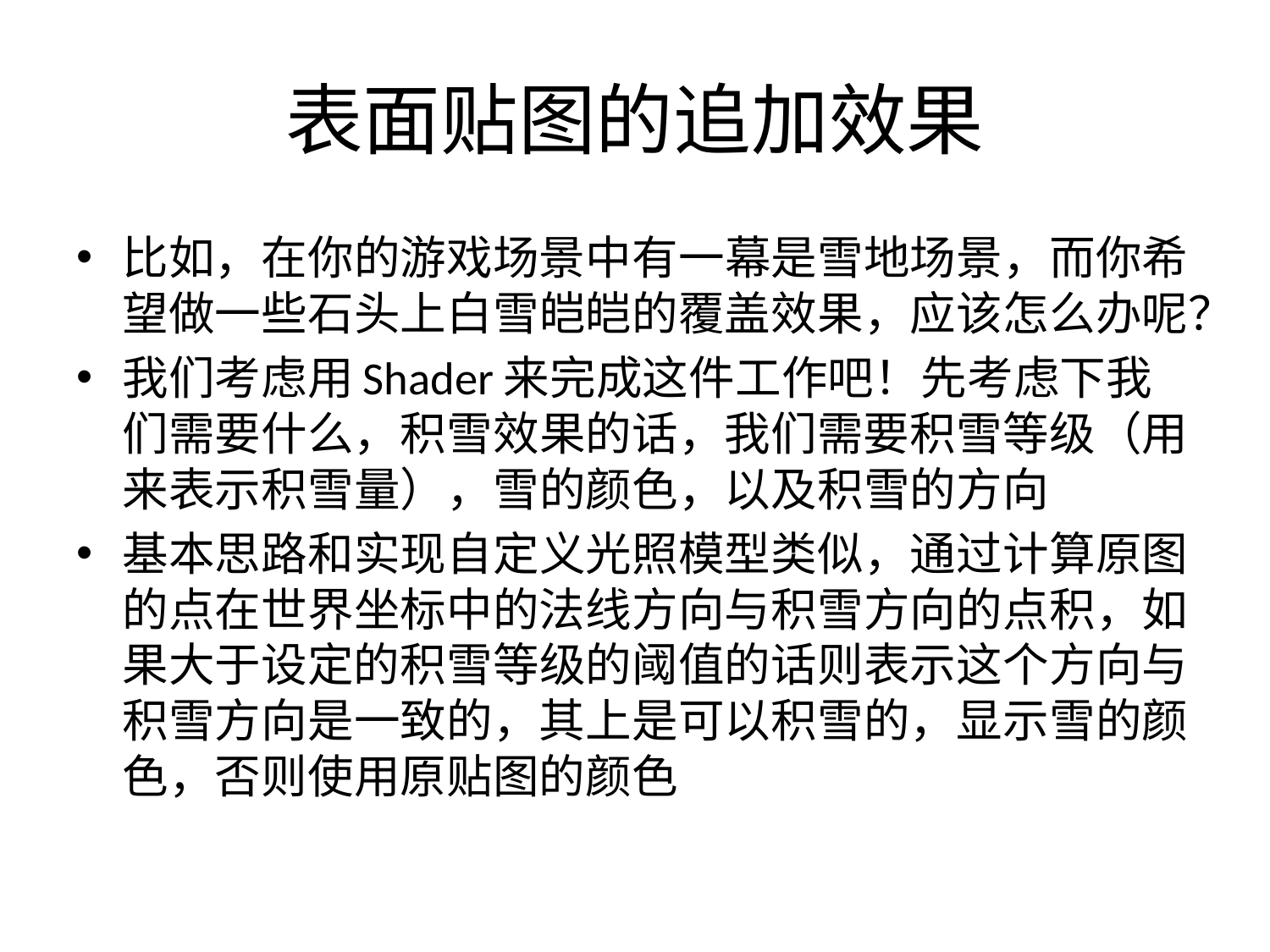

# 表面贴图的追加效果
比如，在你的游戏场景中有一幕是雪地场景，而你希望做一些石头上白雪皑皑的覆盖效果，应该怎么办呢？
我们考虑用Shader来完成这件工作吧！先考虑下我们需要什么，积雪效果的话，我们需要积雪等级（用来表示积雪量），雪的颜色，以及积雪的方向
基本思路和实现自定义光照模型类似，通过计算原图的点在世界坐标中的法线方向与积雪方向的点积，如果大于设定的积雪等级的阈值的话则表示这个方向与积雪方向是一致的，其上是可以积雪的，显示雪的颜色，否则使用原贴图的颜色